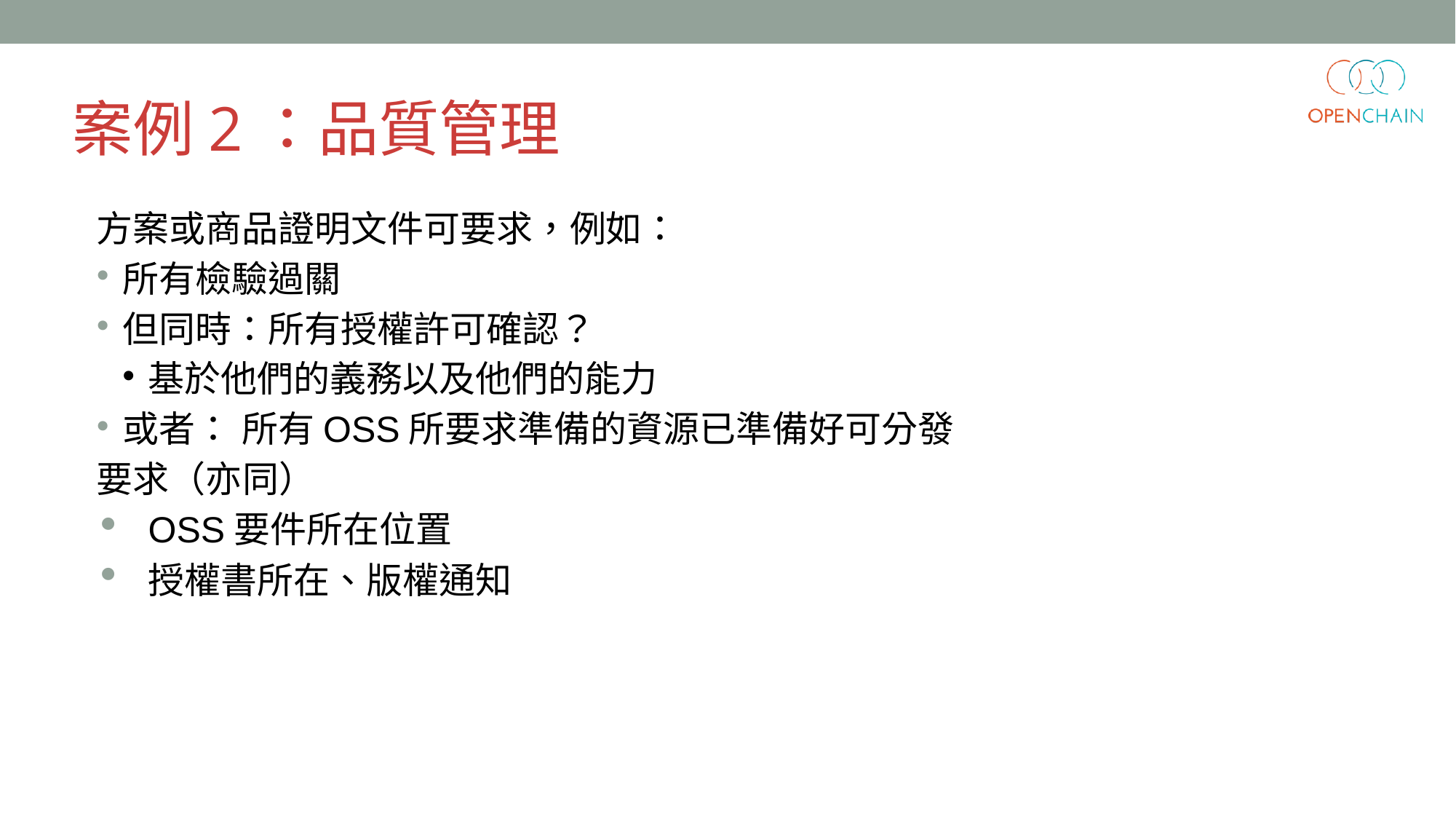

案例2：品質管理
方案或商品證明文件可要求，例如：
所有檢驗過關
但同時：所有授權許可確認？
基於他們的義務以及他們的能力
或者： 所有OSS所要求準備的資源已準備好可分發
要求（亦同）
OSS要件所在位置
授權書所在、版權通知